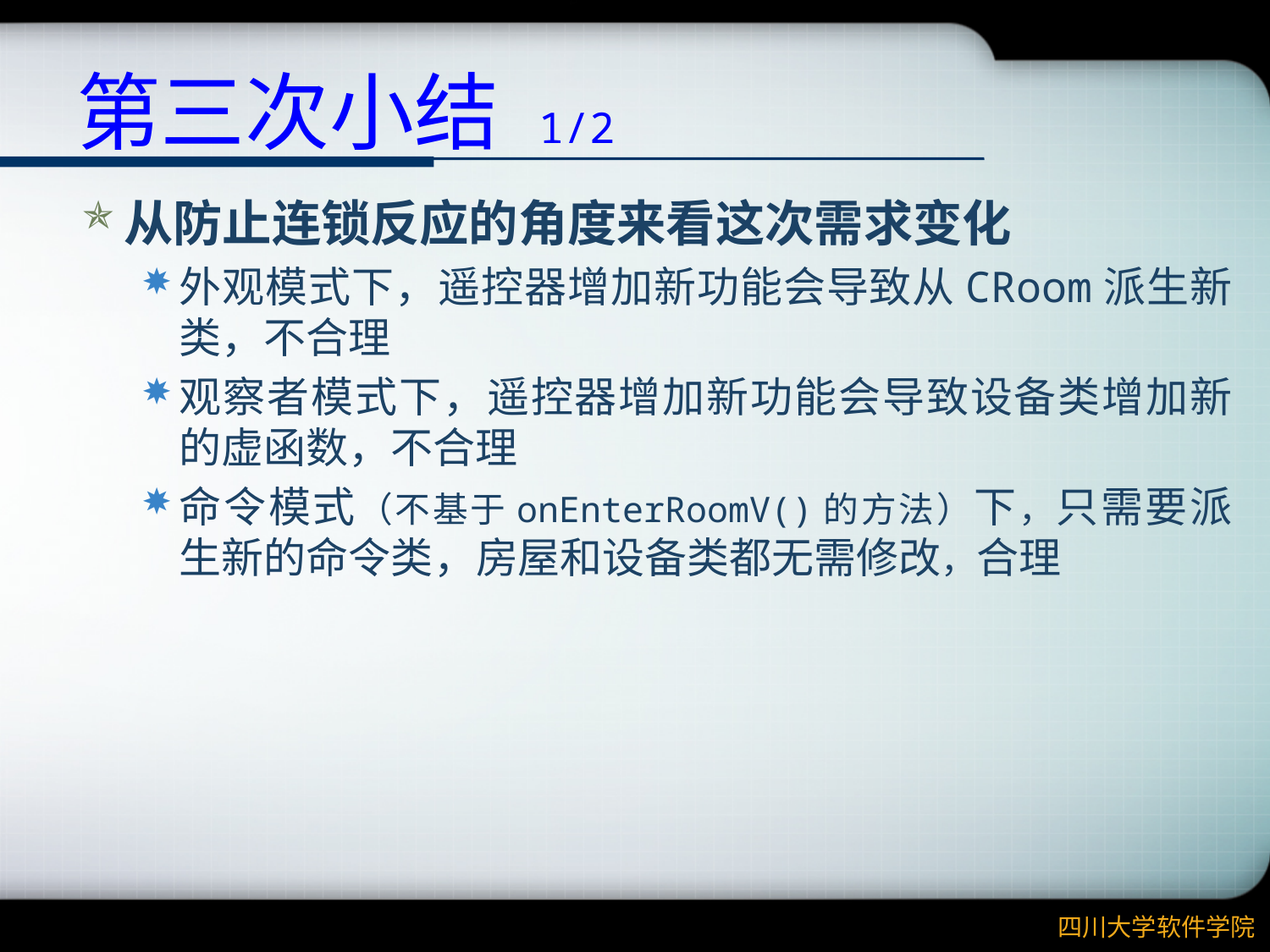

# 第三次小结 1/2
从防止连锁反应的角度来看这次需求变化
外观模式下，遥控器增加新功能会导致从CRoom派生新类，不合理
观察者模式下，遥控器增加新功能会导致设备类增加新的虚函数，不合理
命令模式（不基于onEnterRoomV()的方法）下，只需要派生新的命令类，房屋和设备类都无需修改，合理